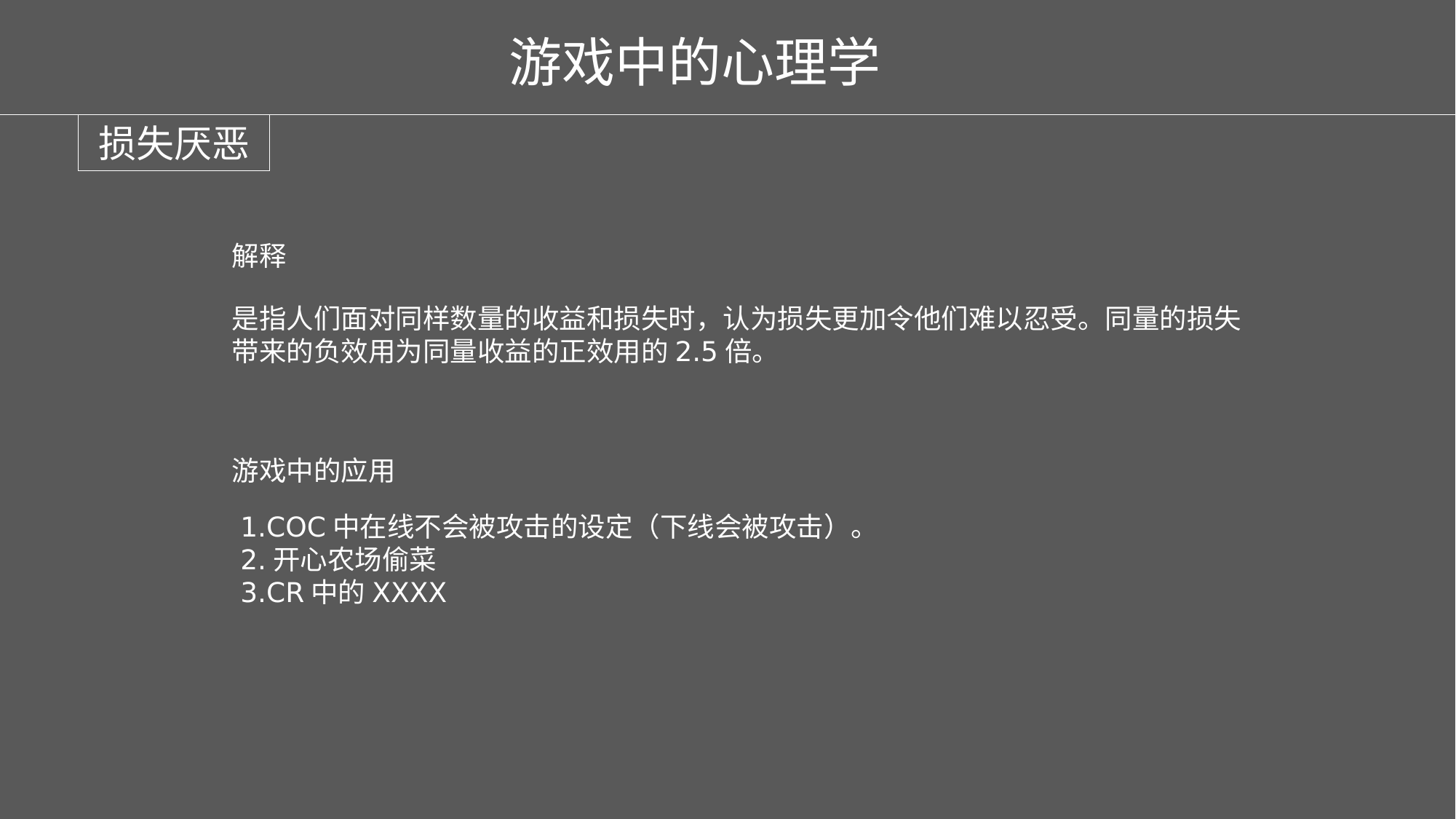

游戏中的心理学
损失厌恶
解释
是指人们面对同样数量的收益和损失时，认为损失更加令他们难以忍受。同量的损失带来的负效用为同量收益的正效用的2.5倍。
游戏中的应用
1.COC中在线不会被攻击的设定（下线会被攻击）。
2.开心农场偷菜
3.CR中的XXXX